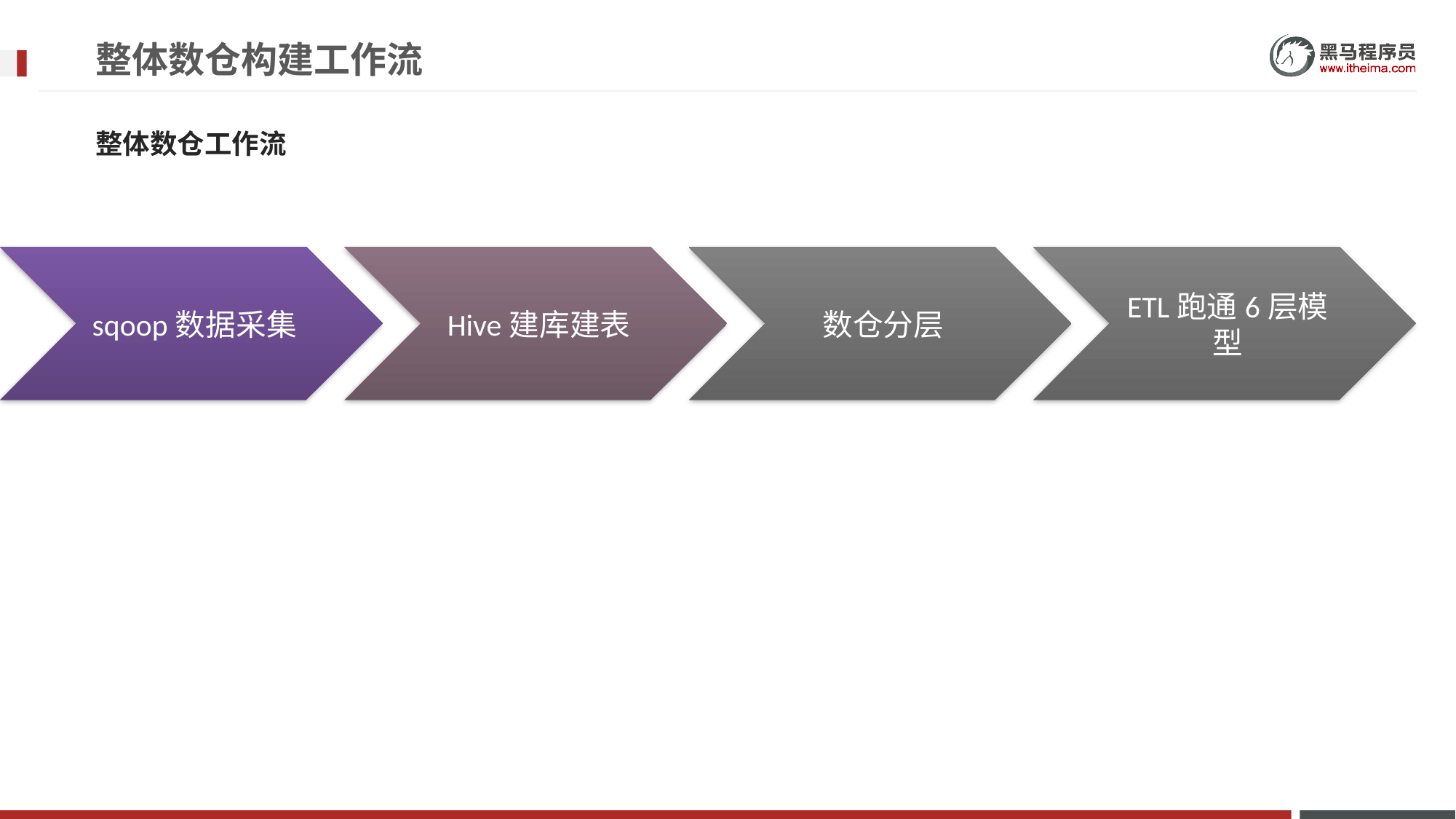

# 整体数仓构建工作流
整体数仓工作流
sqoop数据采集
Hive建库建表
数仓分层
ETL跑通6层模型